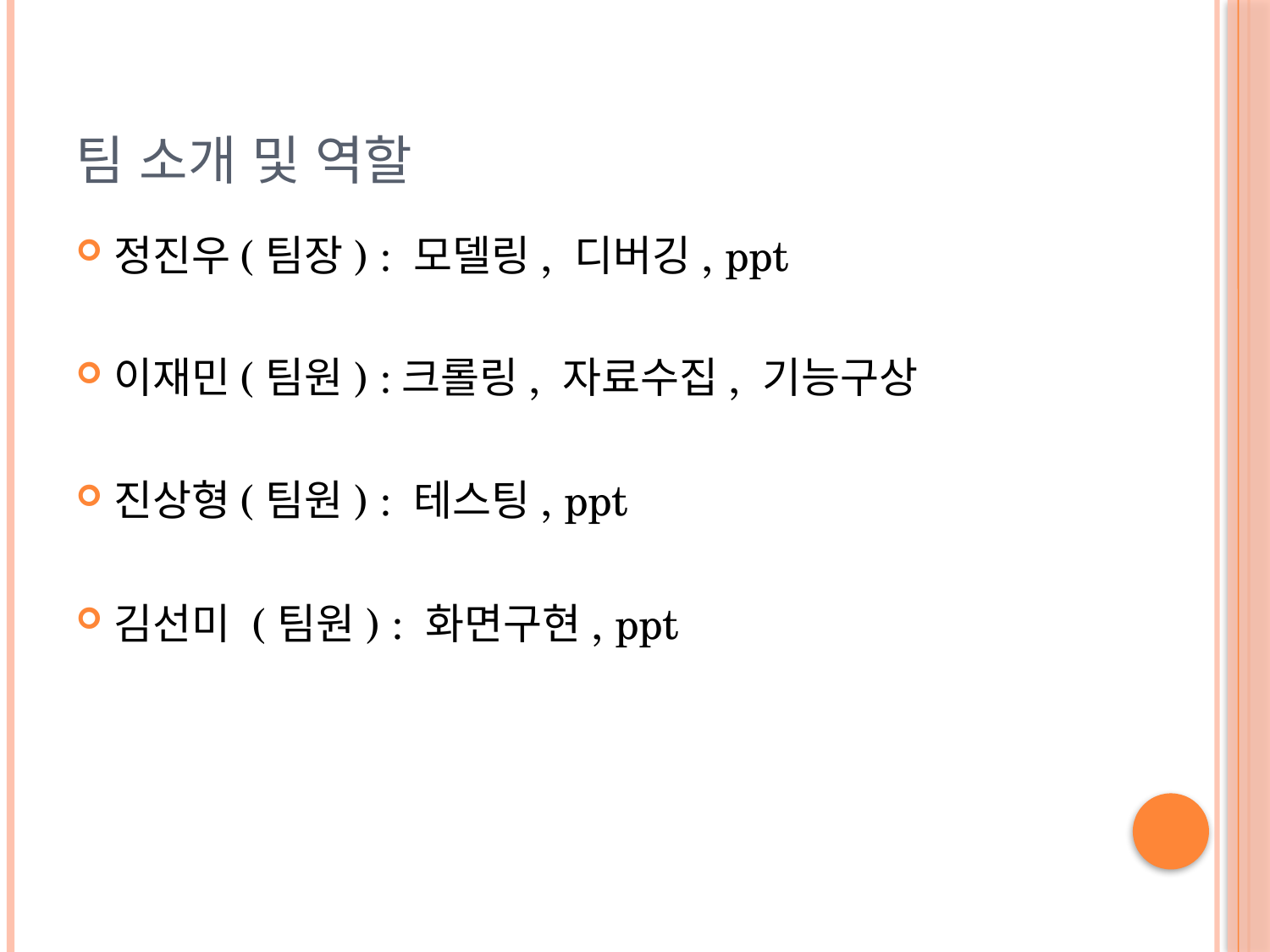

# 팀 소개 및 역할
정진우(팀장) : 모델링, 디버깅, ppt

이재민(팀원) :크롤링, 자료수집, 기능구상

진상형(팀원) : 테스팅, ppt

김선미 (팀원) : 화면구현, ppt